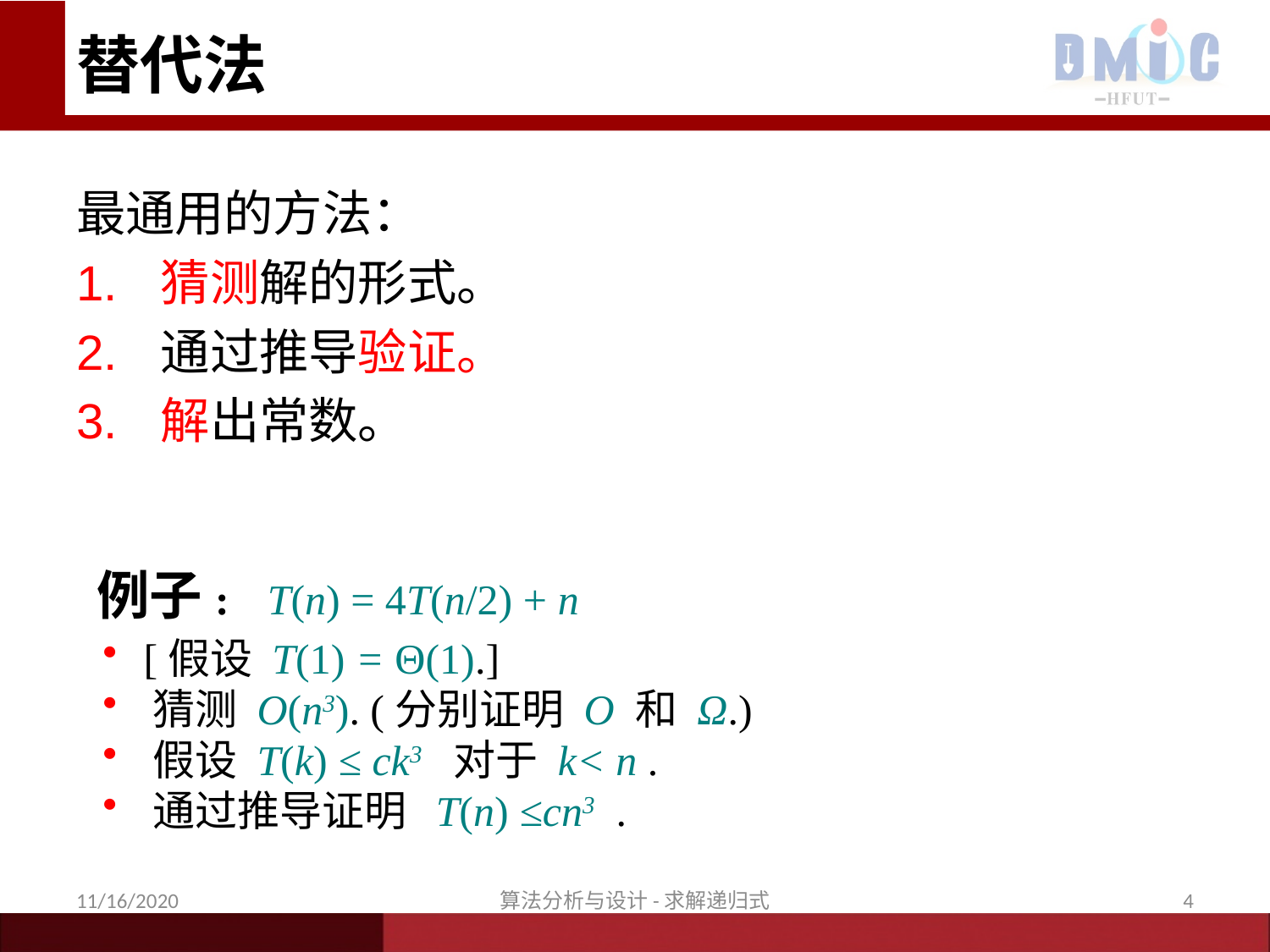

替代法
最通用的方法：
猜测解的形式。
通过推导验证。
解出常数。
例子:
T(n) = 4T(n/2) + n
 [假设 T(1) = Θ(1).]
 猜测 O(n3). (分别证明 O 和 Ω.)
 假设 T(k) ≤ ck3  对于 k< n .
 通过推导证明  T(n) ≤cn3  .
11/16/2020
算法分析与设计-求解递归式
4